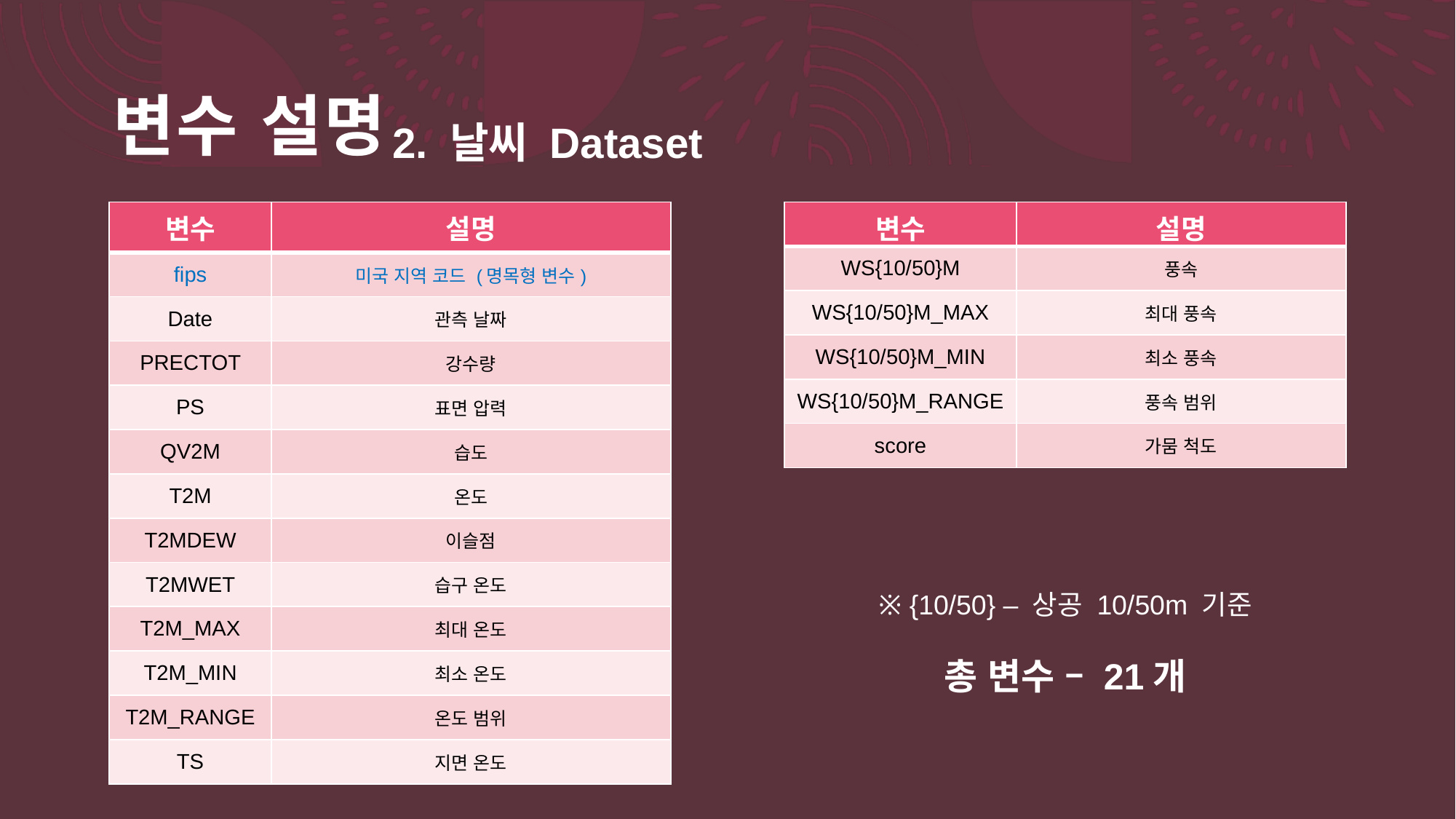

# 변수 설명
2. 날씨 Dataset
| 변수 | 설명 |
| --- | --- |
| fips | 미국 지역 코드 (명목형 변수) |
| Date | 관측 날짜 |
| PRECTOT | 강수량 |
| PS | 표면 압력 |
| QV2M | 습도 |
| T2M | 온도 |
| T2MDEW | 이슬점 |
| T2MWET | 습구 온도 |
| T2M\_MAX | 최대 온도 |
| T2M\_MIN | 최소 온도 |
| T2M\_RANGE | 온도 범위 |
| TS | 지면 온도 |
| 변수 | 설명 |
| --- | --- |
| WS{10/50}M | 풍속 |
| WS{10/50}M\_MAX | 최대 풍속 |
| WS{10/50}M\_MIN | 최소 풍속 |
| WS{10/50}M\_RANGE | 풍속 범위 |
| score | 가뭄 척도 |
※ {10/50} – 상공 10/50m 기준

총 변수 – 21개